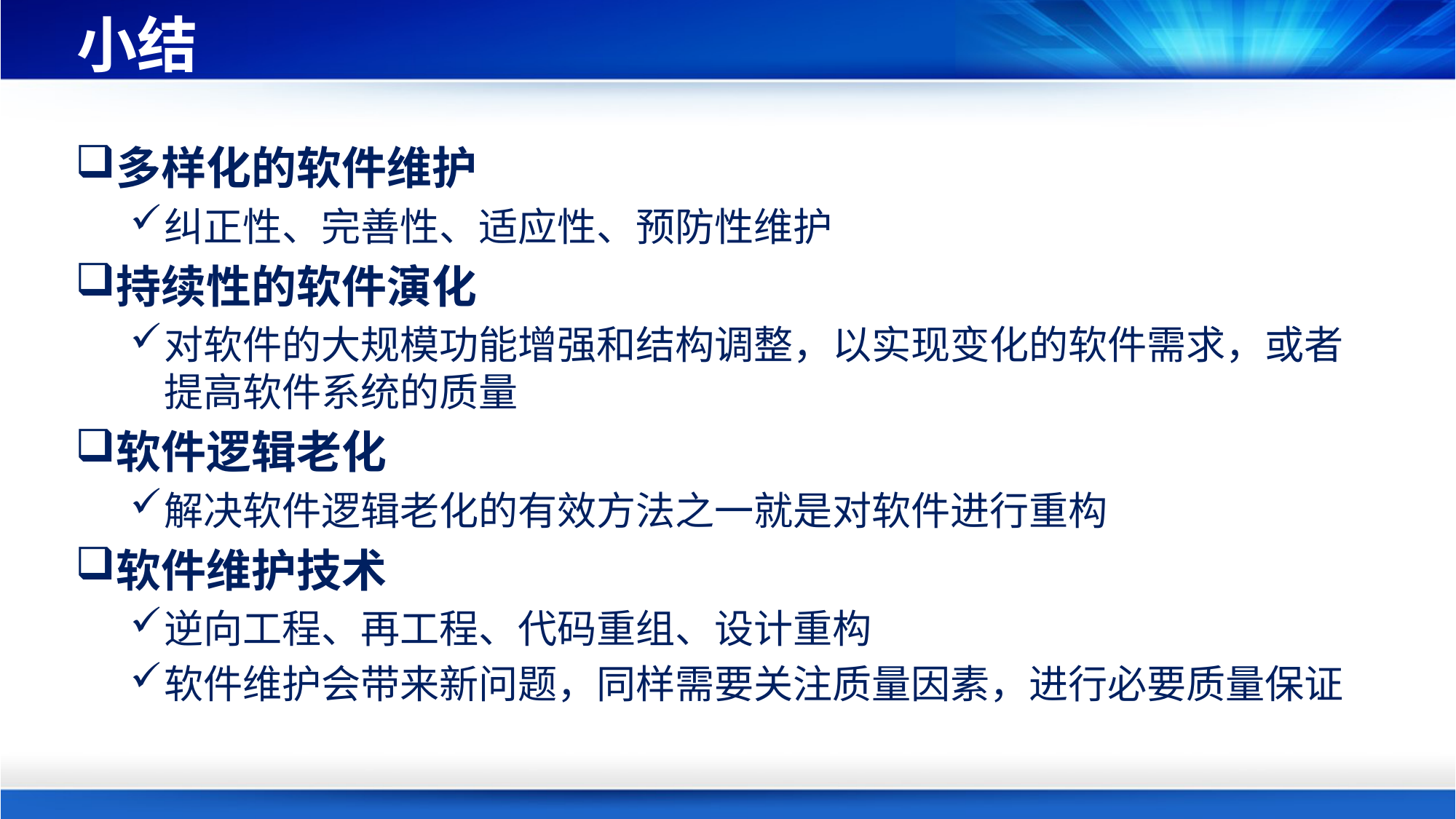

# 小结
多样化的软件维护
纠正性、完善性、适应性、预防性维护
持续性的软件演化
对软件的大规模功能增强和结构调整，以实现变化的软件需求，或者提高软件系统的质量
软件逻辑老化
解决软件逻辑老化的有效方法之一就是对软件进行重构
软件维护技术
逆向工程、再工程、代码重组、设计重构
软件维护会带来新问题，同样需要关注质量因素，进行必要质量保证